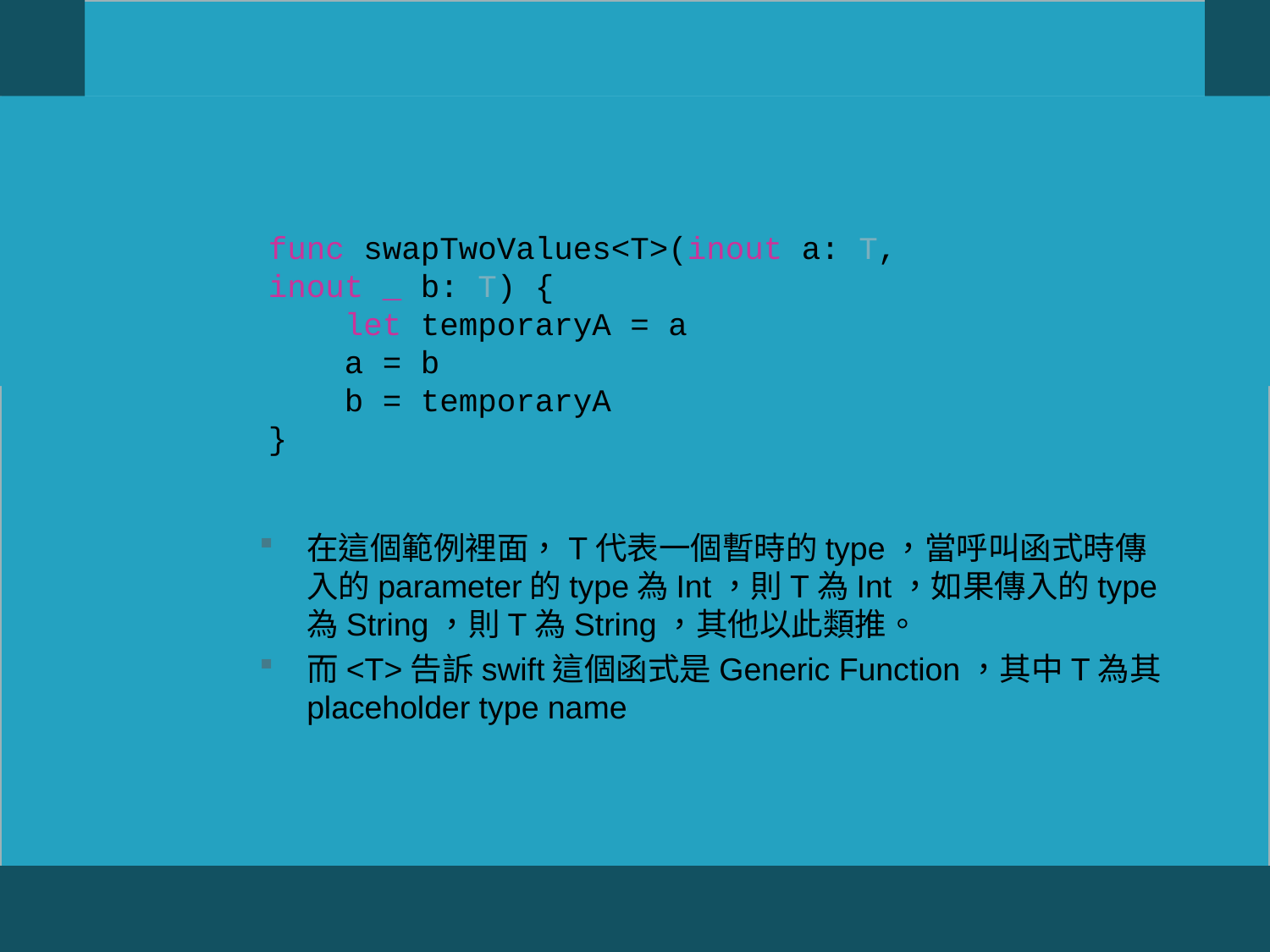

func swapTwoValues<T>(inout a: T, inout _ b: T) {
    let temporaryA = a
    a = b
    b = temporaryA
}
在這個範例裡面，T代表一個暫時的type，當呼叫函式時傳入的parameter的type為Int，則T為Int，如果傳入的type為String，則T為String，其他以此類推。
而<T>告訴swift這個函式是Generic Function，其中T為其placeholder type name